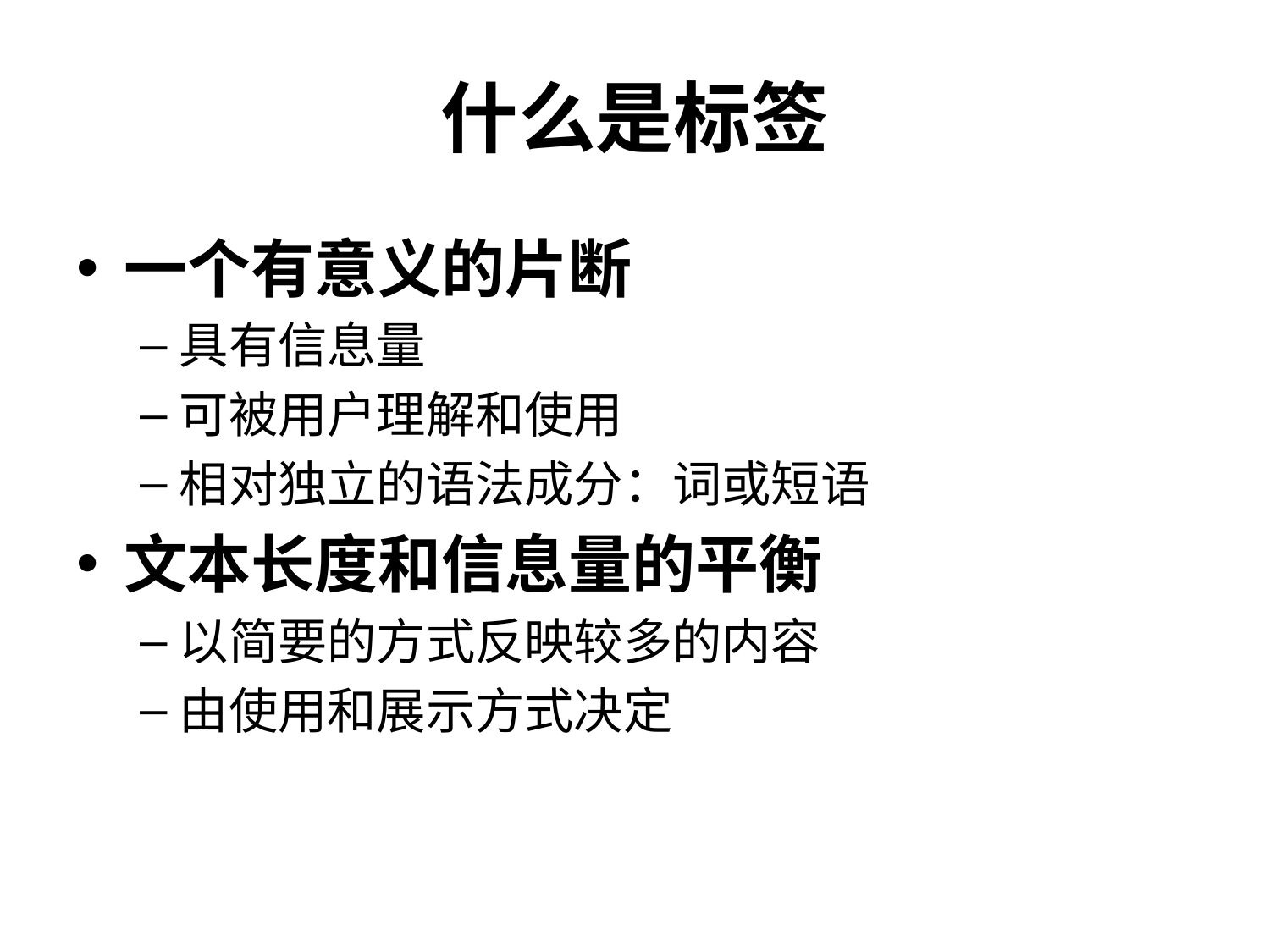

# 什么是标签
一个有意义的片断
具有信息量
可被用户理解和使用
相对独立的语法成分：词或短语
文本长度和信息量的平衡
以简要的方式反映较多的内容
由使用和展示方式决定